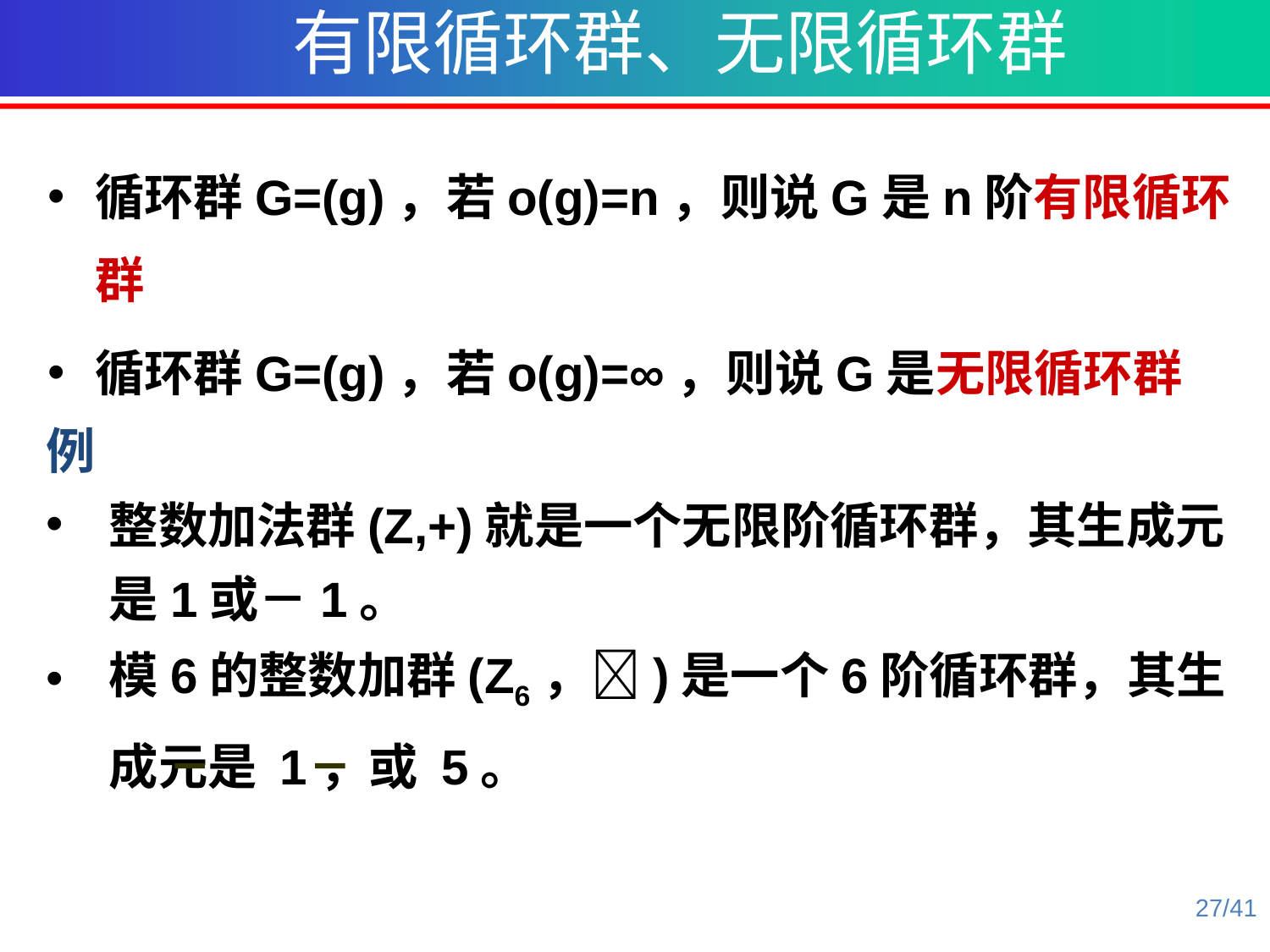

有限循环群、无限循环群
循环群G=(g)，若o(g)=n，则说G是n阶有限循环群
循环群G=(g)，若o(g)=∞，则说G是无限循环群
例
整数加法群(Z,+)就是一个无限阶循环群，其生成元是1或－1。
模6的整数加群(Z6，⊕)是一个6阶循环群，其生成元是 1，或 5。

27/41